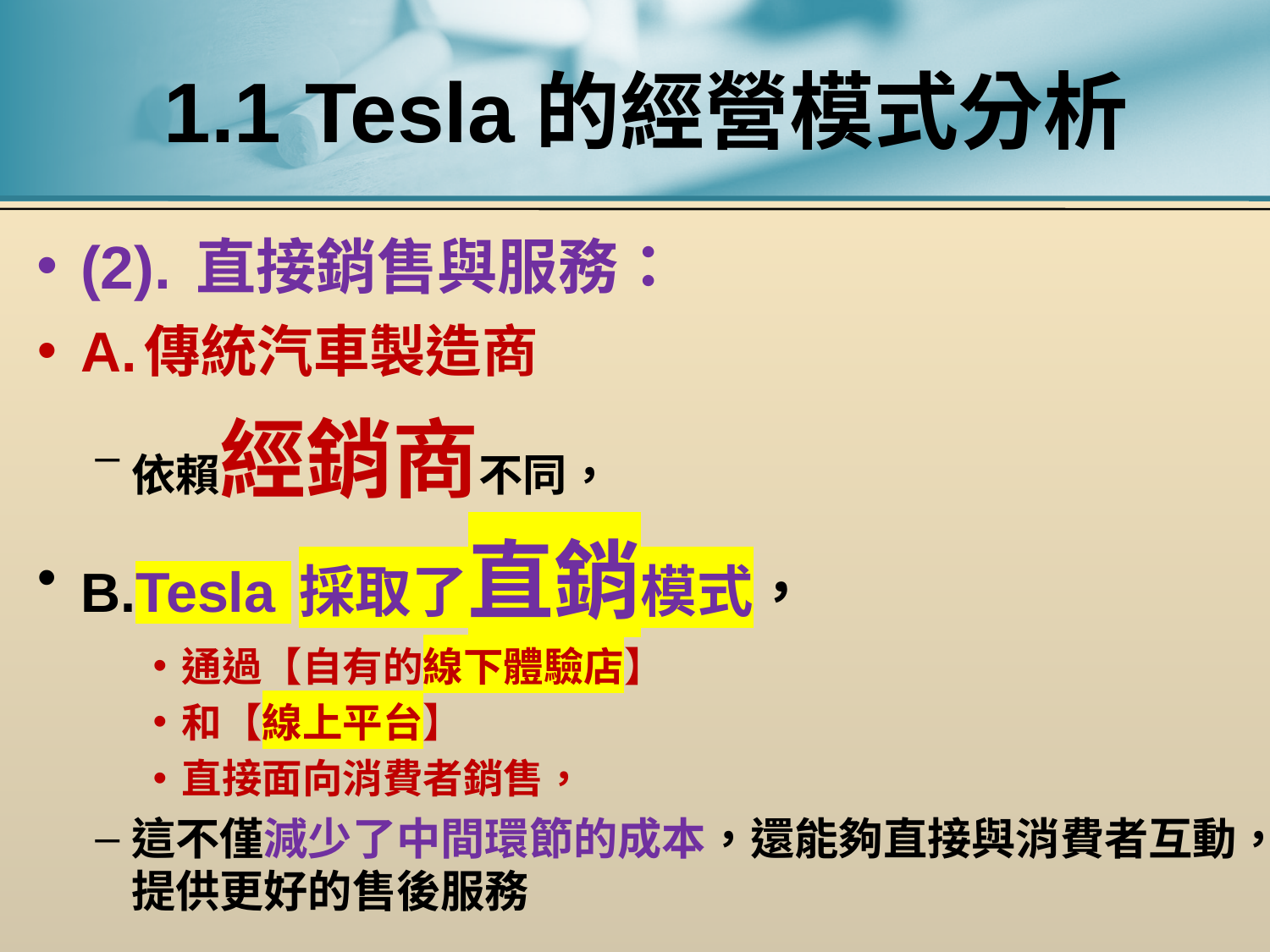

# 1.1 Tesla的經營模式分析
(2). 直接銷售與服務：
A.傳統汽車製造商
依賴經銷商不同，
B.Tesla 採取了直銷模式，
通過【自有的線下體驗店】
和【線上平台】
直接面向消費者銷售，
這不僅減少了中間環節的成本，還能夠直接與消費者互動，提供更好的售後服務